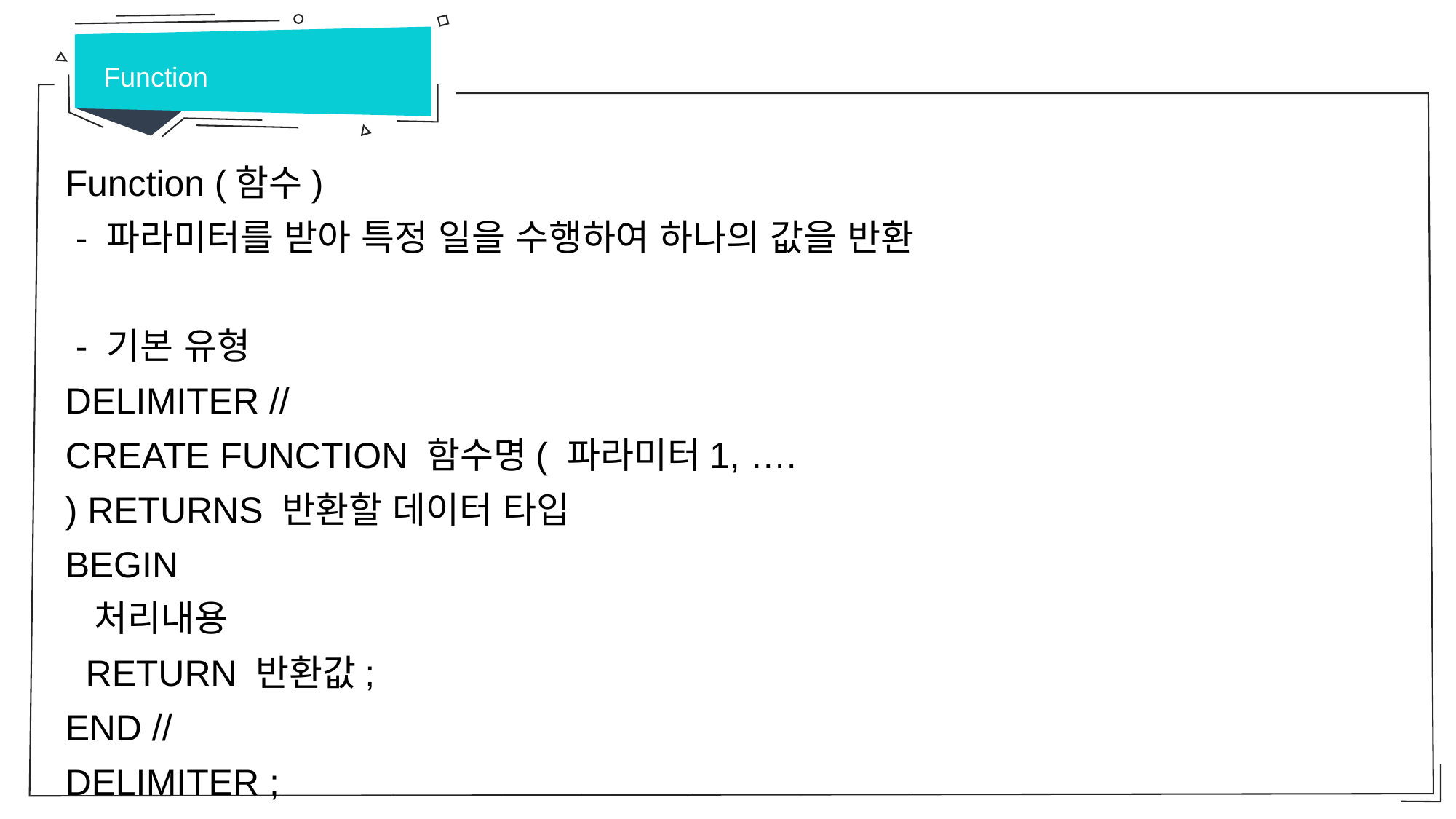

Function
Function (함수)
 - 파라미터를 받아 특정 일을 수행하여 하나의 값을 반환

 - 기본 유형
DELIMITER //
CREATE FUNCTION 함수명( 파라미터1, ….
) RETURNS 반환할 데이터 타입
BEGIN
  처리내용
  RETURN 반환값;
END //
DELIMITER ;